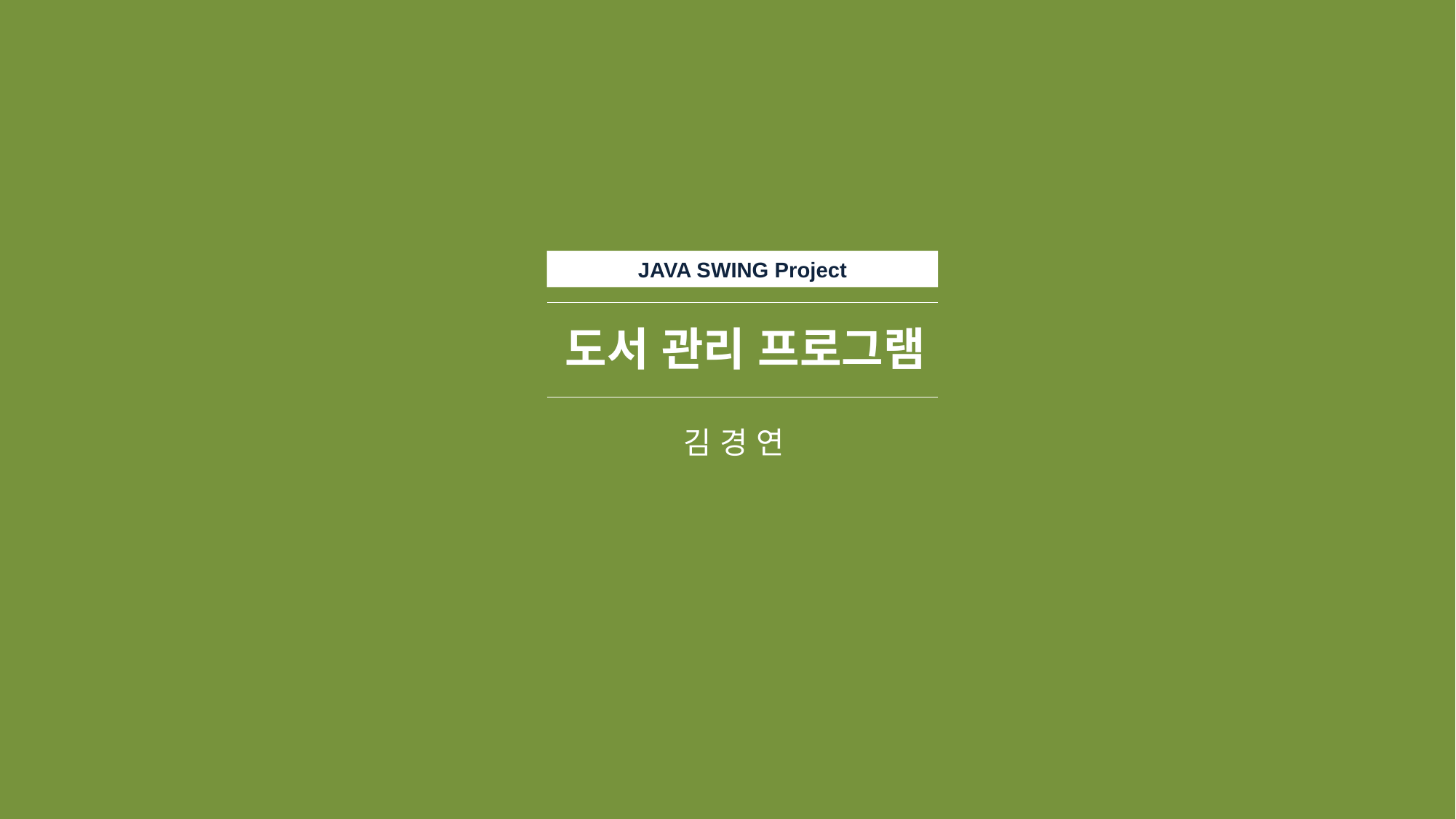

JAVA SWING Project
도서 관리 프로그램
김 경 연